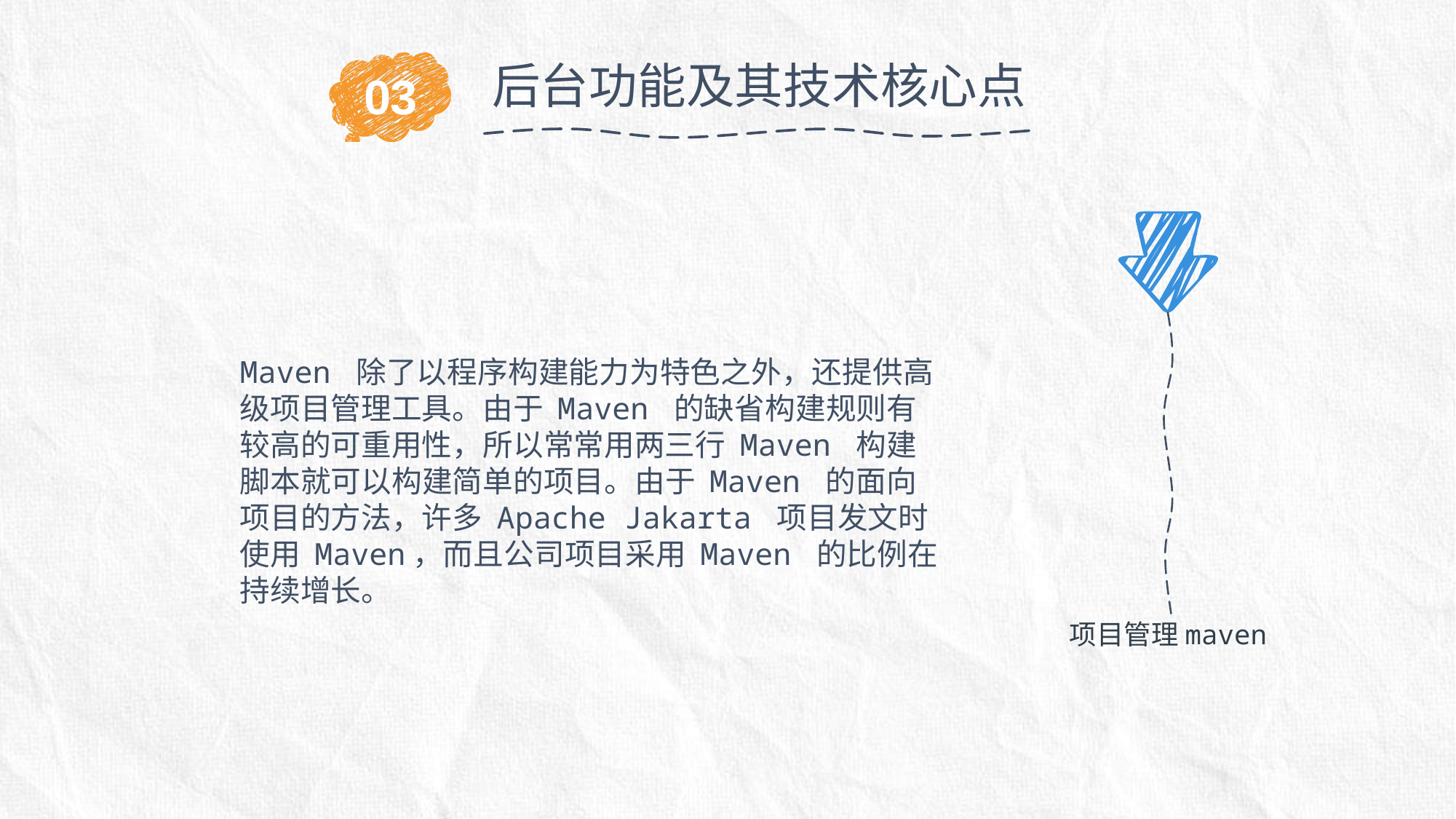

后台功能及其技术核心点

03

项目管理maven
Maven 除了以程序构建能力为特色之外，还提供高级项目管理工具。由于 Maven 的缺省构建规则有较高的可重用性，所以常常用两三行 Maven 构建脚本就可以构建简单的项目。由于 Maven 的面向项目的方法，许多 Apache Jakarta 项目发文时使用 Maven，而且公司项目采用 Maven 的比例在持续增长。